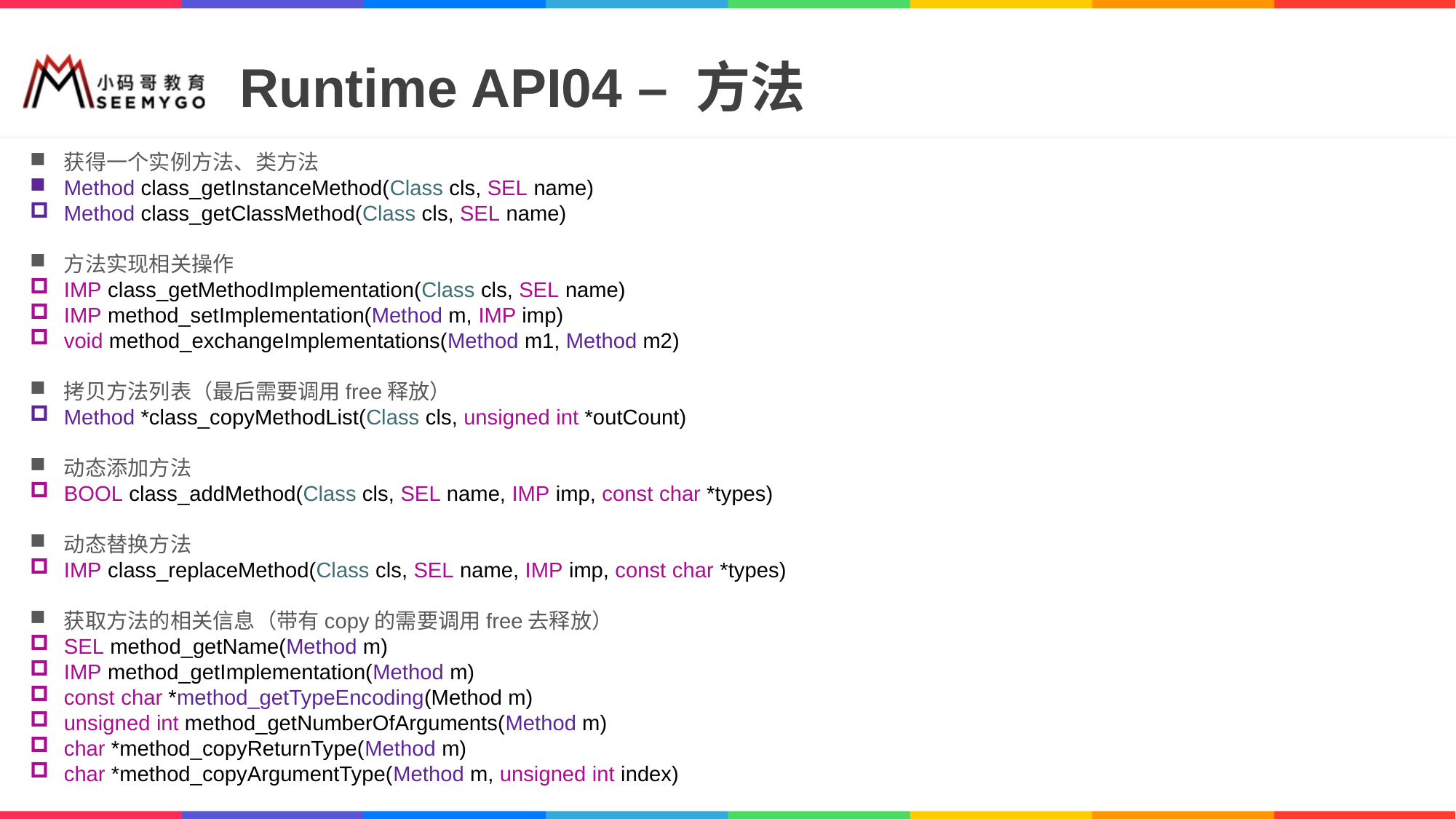

# Runtime API04 – 方法
获得一个实例方法、类方法
Method class_getInstanceMethod(Class cls, SEL name)
Method class_getClassMethod(Class cls, SEL name)

方法实现相关操作
IMP class_getMethodImplementation(Class cls, SEL name)
IMP method_setImplementation(Method m, IMP imp)
void method_exchangeImplementations(Method m1, Method m2)

拷贝方法列表（最后需要调用free释放）
Method *class_copyMethodList(Class cls, unsigned int *outCount)

动态添加方法
BOOL class_addMethod(Class cls, SEL name, IMP imp, const char *types)

动态替换方法
IMP class_replaceMethod(Class cls, SEL name, IMP imp, const char *types)

获取方法的相关信息（带有copy的需要调用free去释放）
SEL method_getName(Method m)
IMP method_getImplementation(Method m)
const char *method_getTypeEncoding(Method m)
unsigned int method_getNumberOfArguments(Method m)
char *method_copyReturnType(Method m)
char *method_copyArgumentType(Method m, unsigned int index)